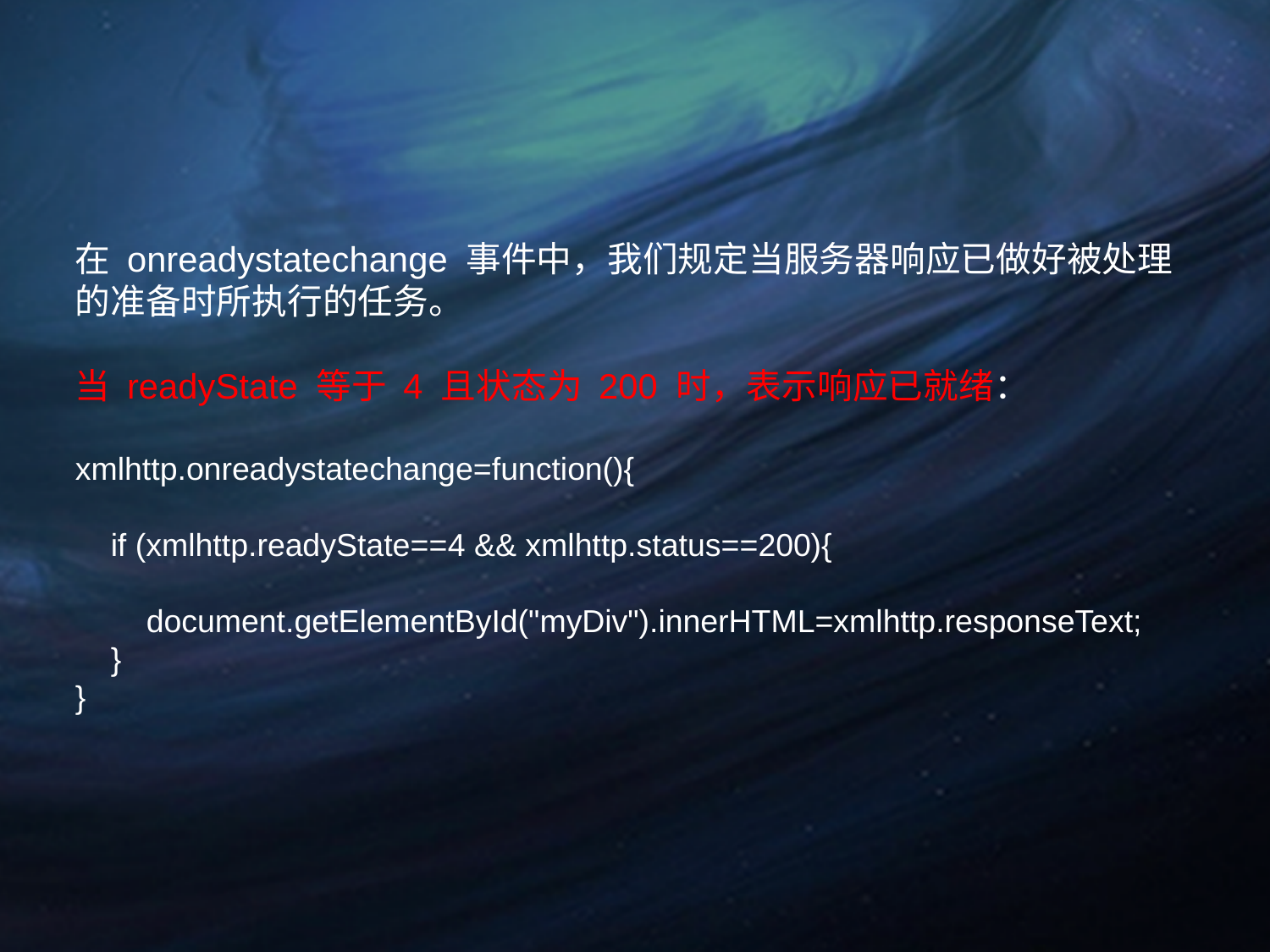

在 onreadystatechange 事件中，我们规定当服务器响应已做好被处理的准备时所执行的任务。

当 readyState 等于 4 且状态为 200 时，表示响应已就绪：

xmlhttp.onreadystatechange=function(){

    if (xmlhttp.readyState==4 && xmlhttp.status==200){

        document.getElementById("myDiv").innerHTML=xmlhttp.responseText;
    }
}